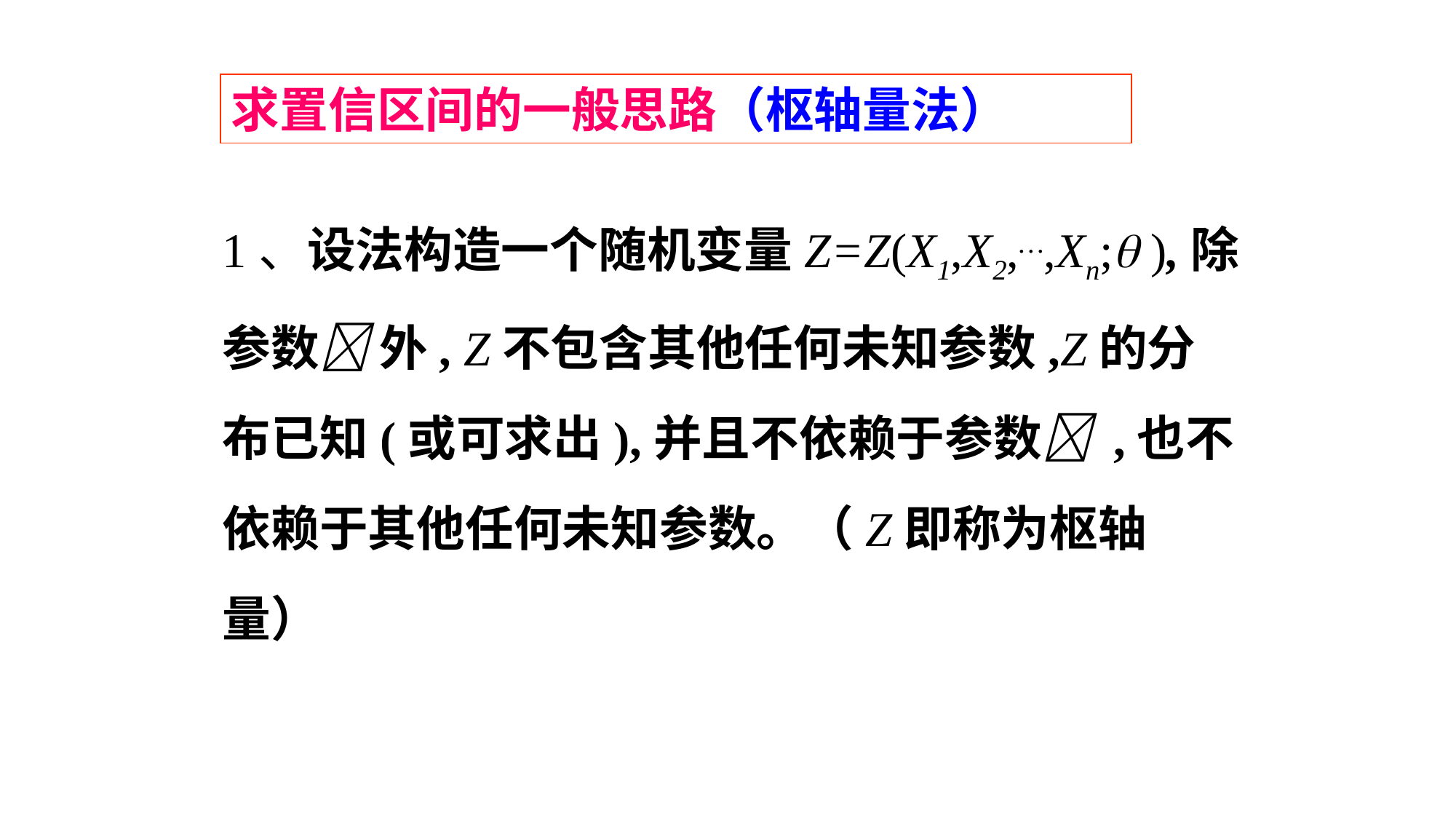

求置信区间的一般思路（枢轴量法）
1、设法构造一个随机变量Z=Z(X1,X2,…,Xn;θ ),除参数θ 外, Z不包含其他任何未知参数,Z的分布已知(或可求出),并且不依赖于参数θ ,也不依赖于其他任何未知参数。（Z即称为枢轴量）